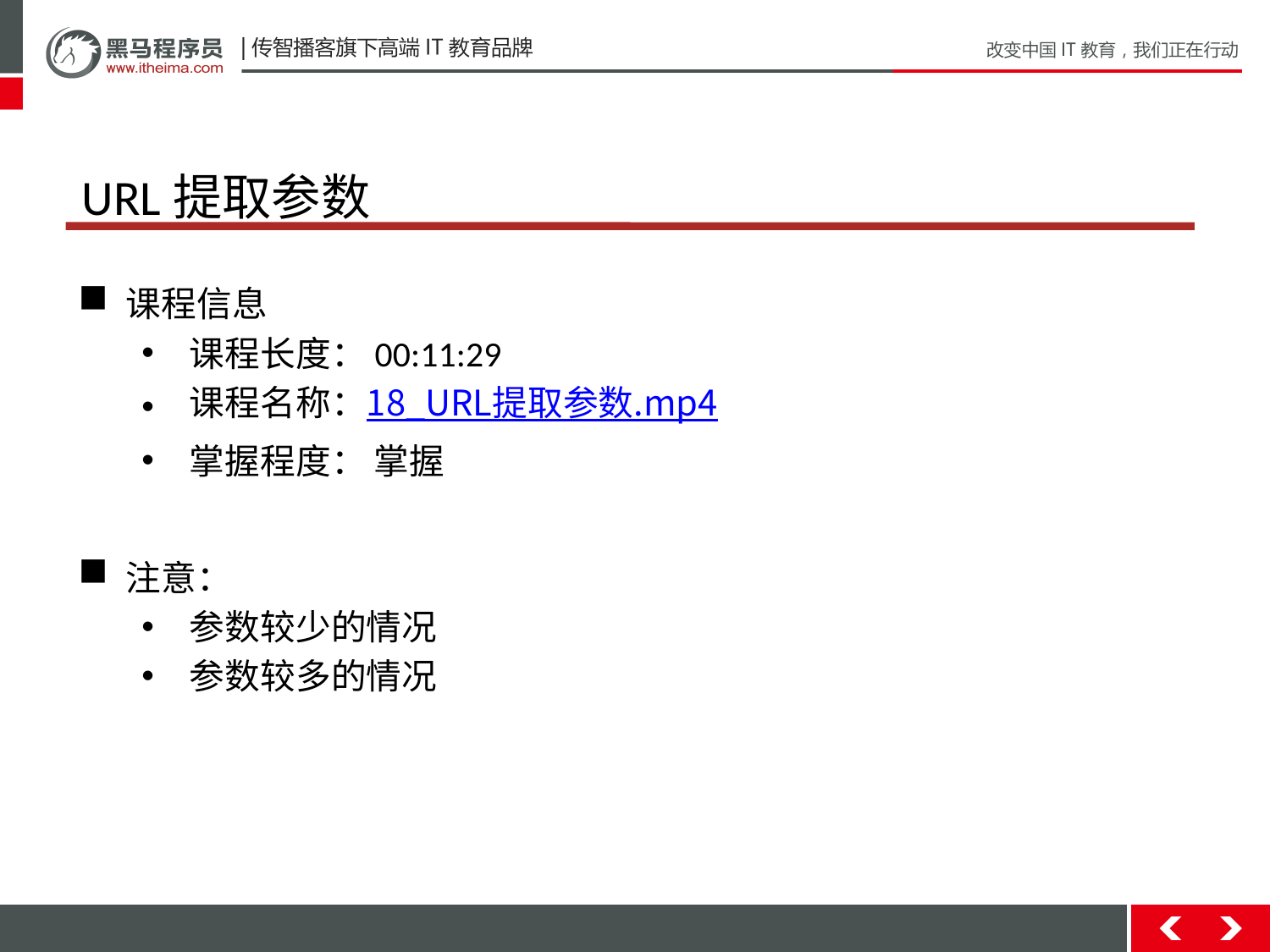

# URL提取参数

课程信息
课程长度：00:11:29
课程名称：18_URL提取参数.mp4
掌握程度： 掌握

注意：
参数较少的情况
参数较多的情况